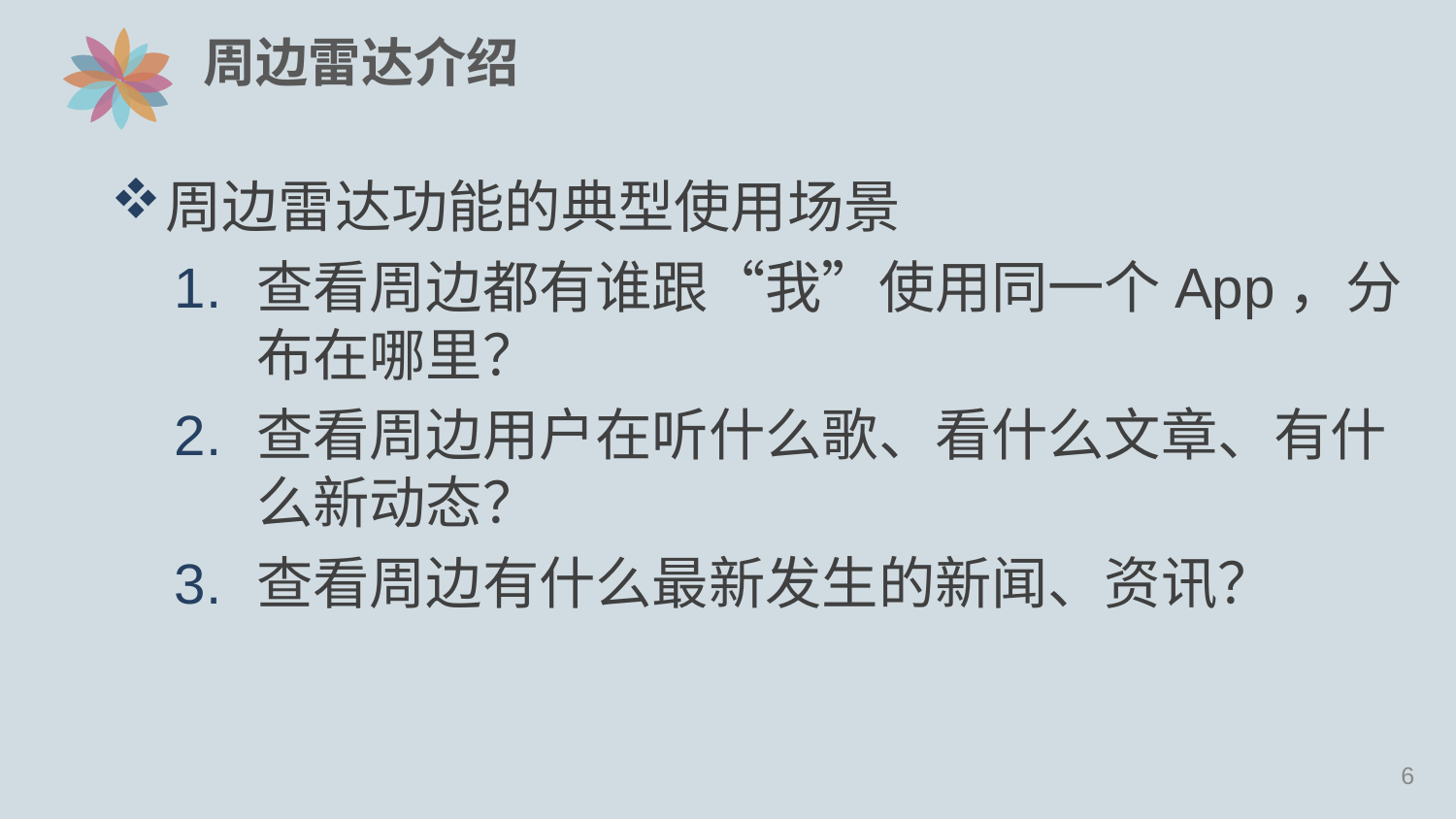

# 周边雷达介绍
周边雷达功能的典型使用场景
查看周边都有谁跟“我”使用同一个App，分布在哪里？
查看周边用户在听什么歌、看什么文章、有什么新动态？
查看周边有什么最新发生的新闻、资讯？
6